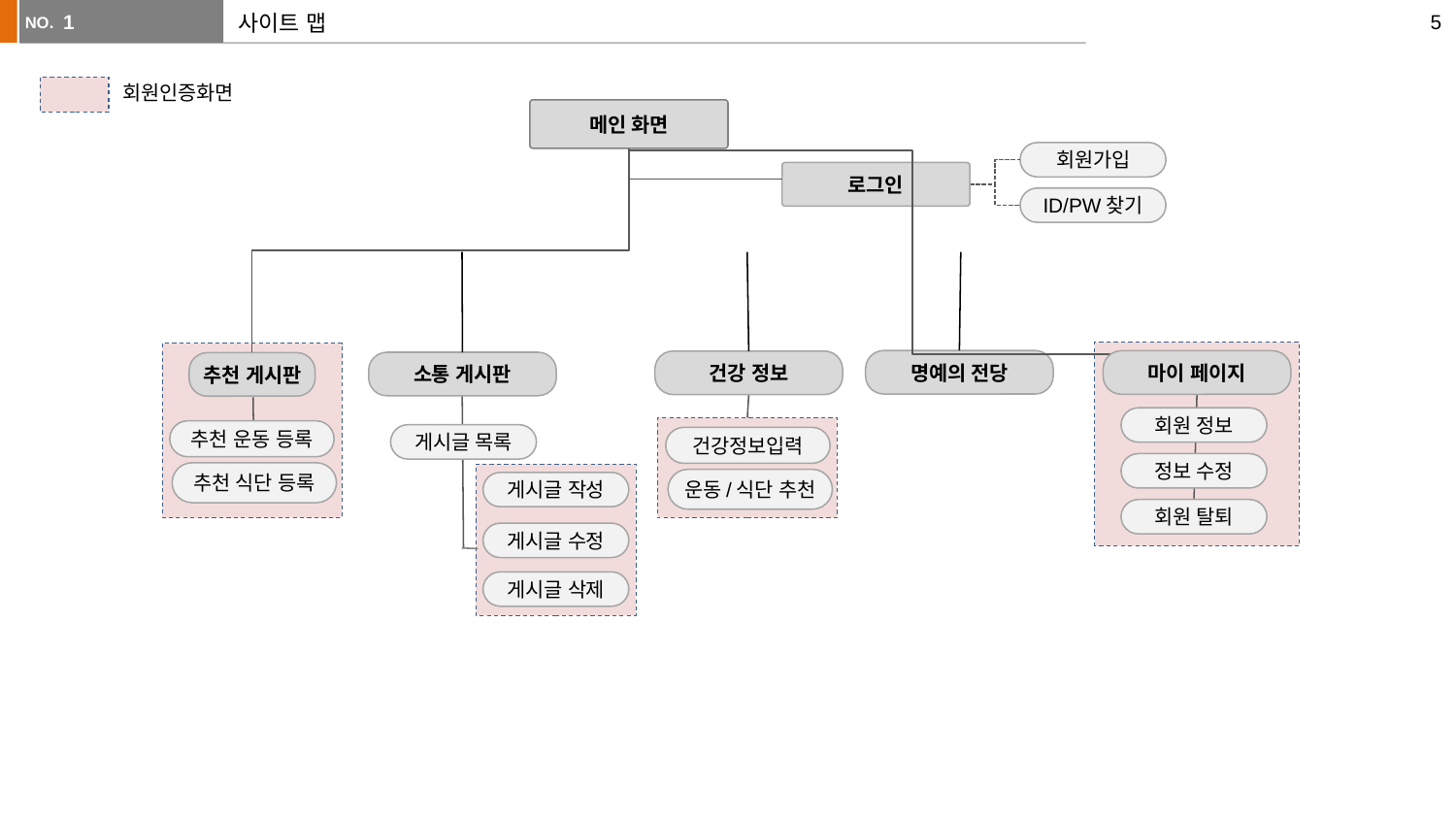

5
1
# 사이트 맵
회원인증화면

메인 화면
회원가입
로그인
ID/PW찾기

명예의 전당
마이 페이지
건강 정보
소통 게시판
추천 게시판
회원 정보

추천 운동 등록
게시글 목록
건강정보입력
정보 수정
추천 식단 등록

운동/식단 추천
게시글 작성
회원 탈퇴
게시글 수정
게시글 삭제